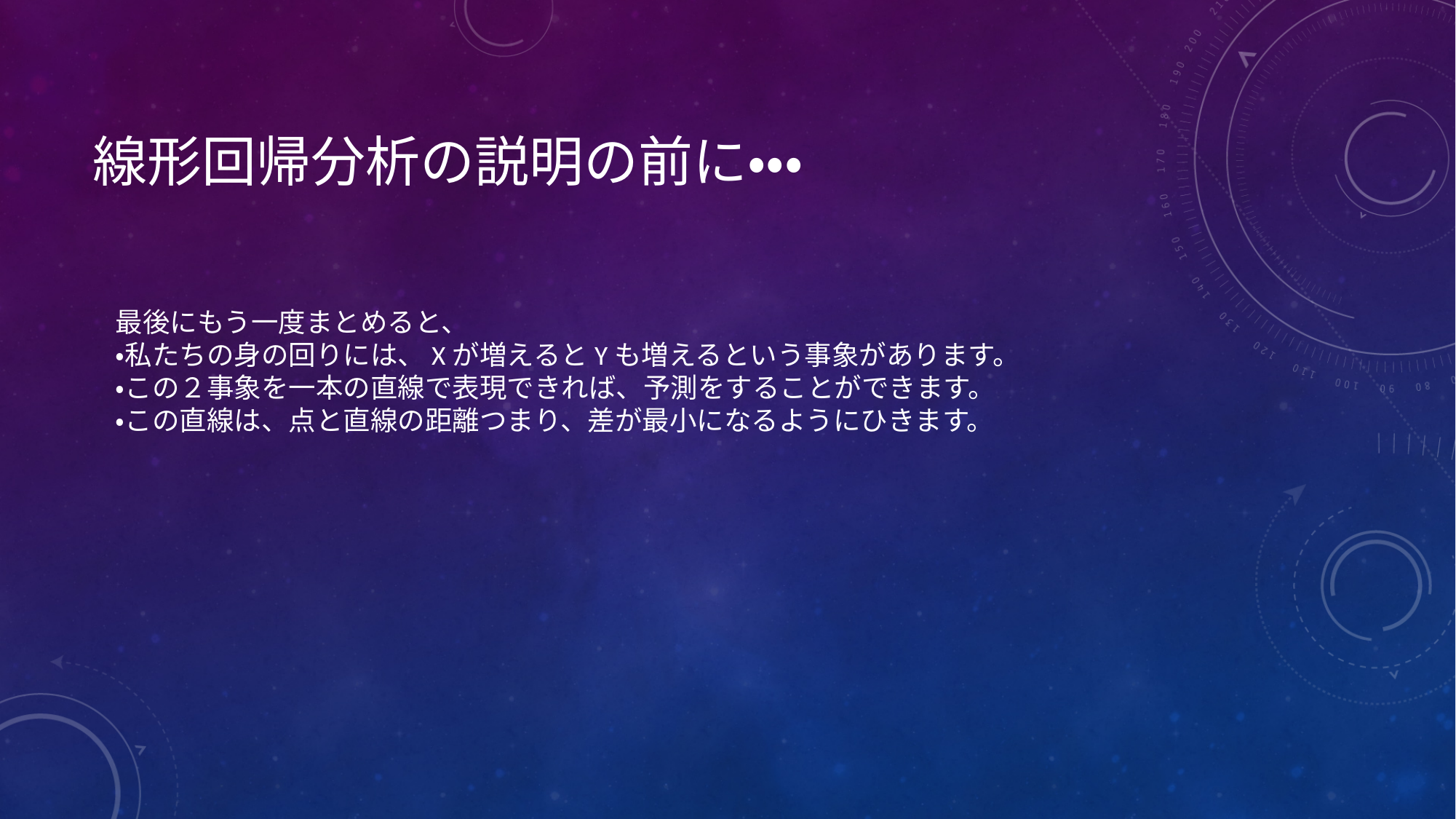

# 線形回帰分析の説明の前に・・・
最後にもう一度まとめると、
・私たちの身の回りには、Xが増えるとYも増えるという事象があります。
・この２事象を一本の直線で表現できれば、予測をすることができます。
・この直線は、点と直線の距離つまり、差が最小になるようにひきます。